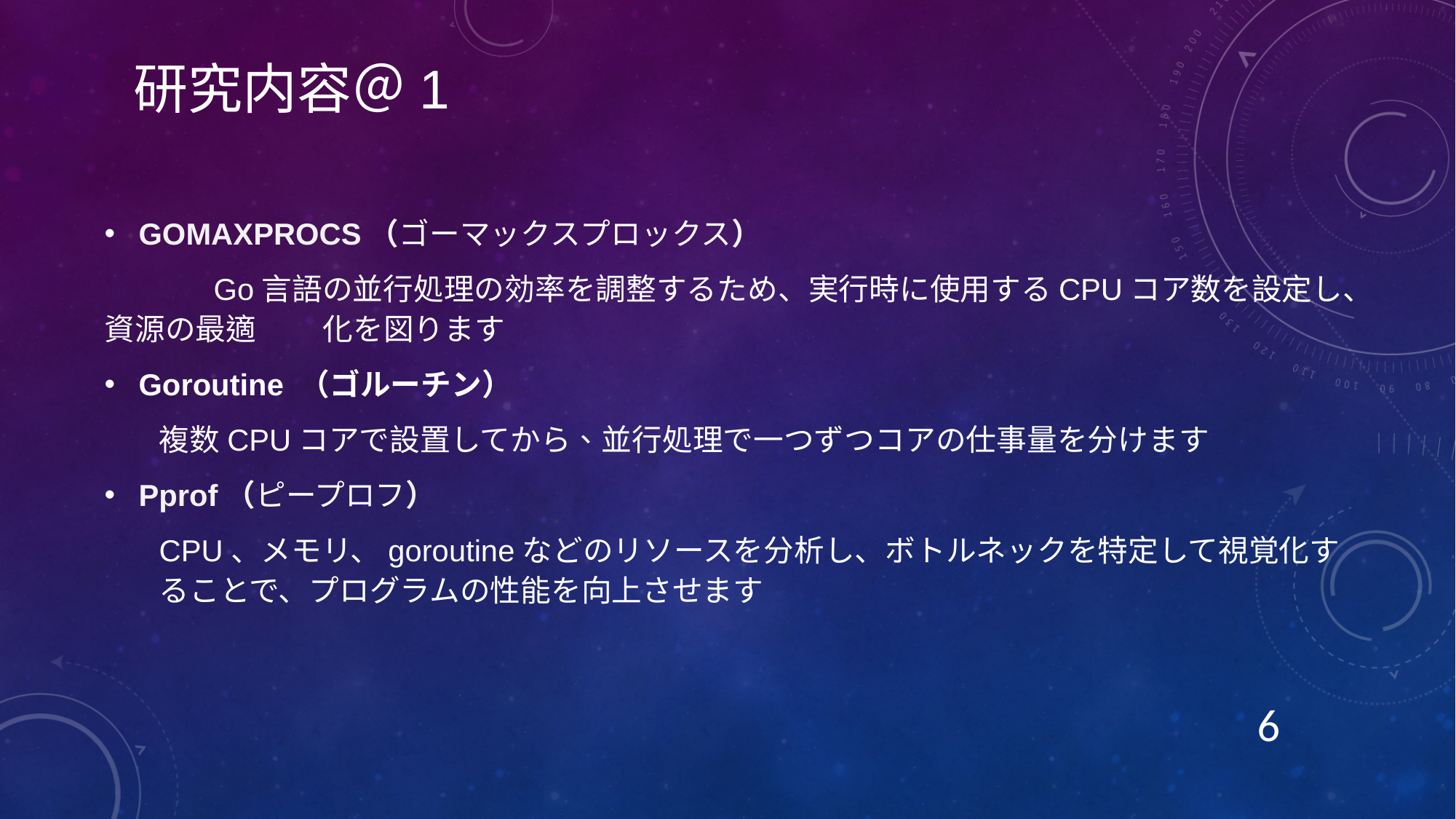

# 研究内容＠1
GOMAXPROCS（ゴーマックスプロックス）
	Go言語の並行処理の効率を調整するため、実行時に使用するCPUコア数を設定し、資源の最適	化を図ります
Goroutine （ゴルーチン）
複数CPUコアで設置してから、並行処理で一つずつコアの仕事量を分けます
Pprof（ピープロフ）
CPU、メモリ、goroutineなどのリソースを分析し、ボトルネックを特定して視覚化することで、プログラムの性能を向上させます
6